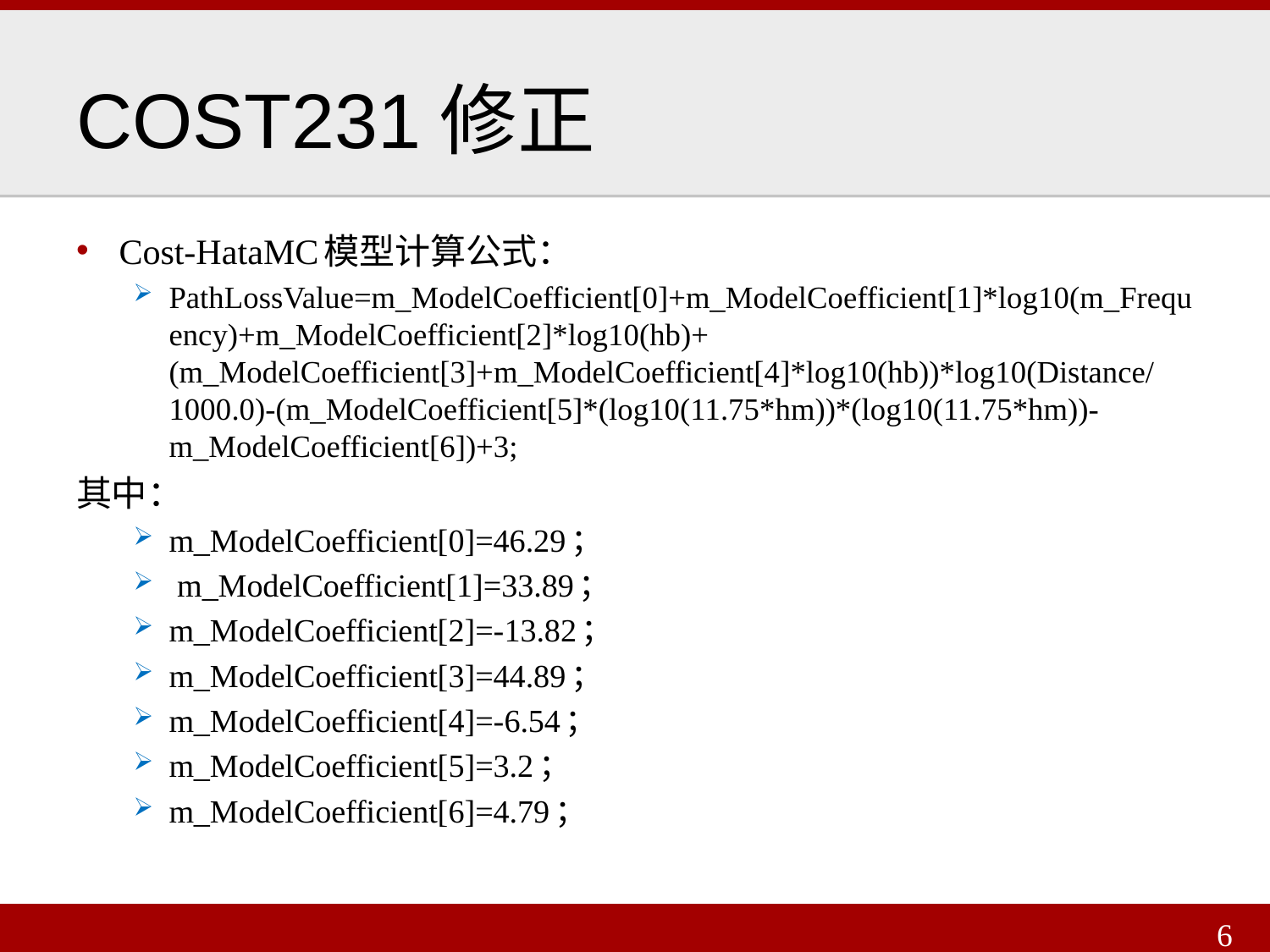

# COST231修正
Cost-HataMC模型计算公式：
PathLossValue=m_ModelCoefficient[0]+m_ModelCoefficient[1]*log10(m_Frequency)+m_ModelCoefficient[2]*log10(hb)+(m_ModelCoefficient[3]+m_ModelCoefficient[4]*log10(hb))*log10(Distance/1000.0)-(m_ModelCoefficient[5]*(log10(11.75*hm))*(log10(11.75*hm))-m_ModelCoefficient[6])+3;
其中：
m_ModelCoefficient[0]=46.29；
 m_ModelCoefficient[1]=33.89；
m_ModelCoefficient[2]=-13.82；
m_ModelCoefficient[3]=44.89；
m_ModelCoefficient[4]=-6.54；
m_ModelCoefficient[5]=3.2；
m_ModelCoefficient[6]=4.79；

6